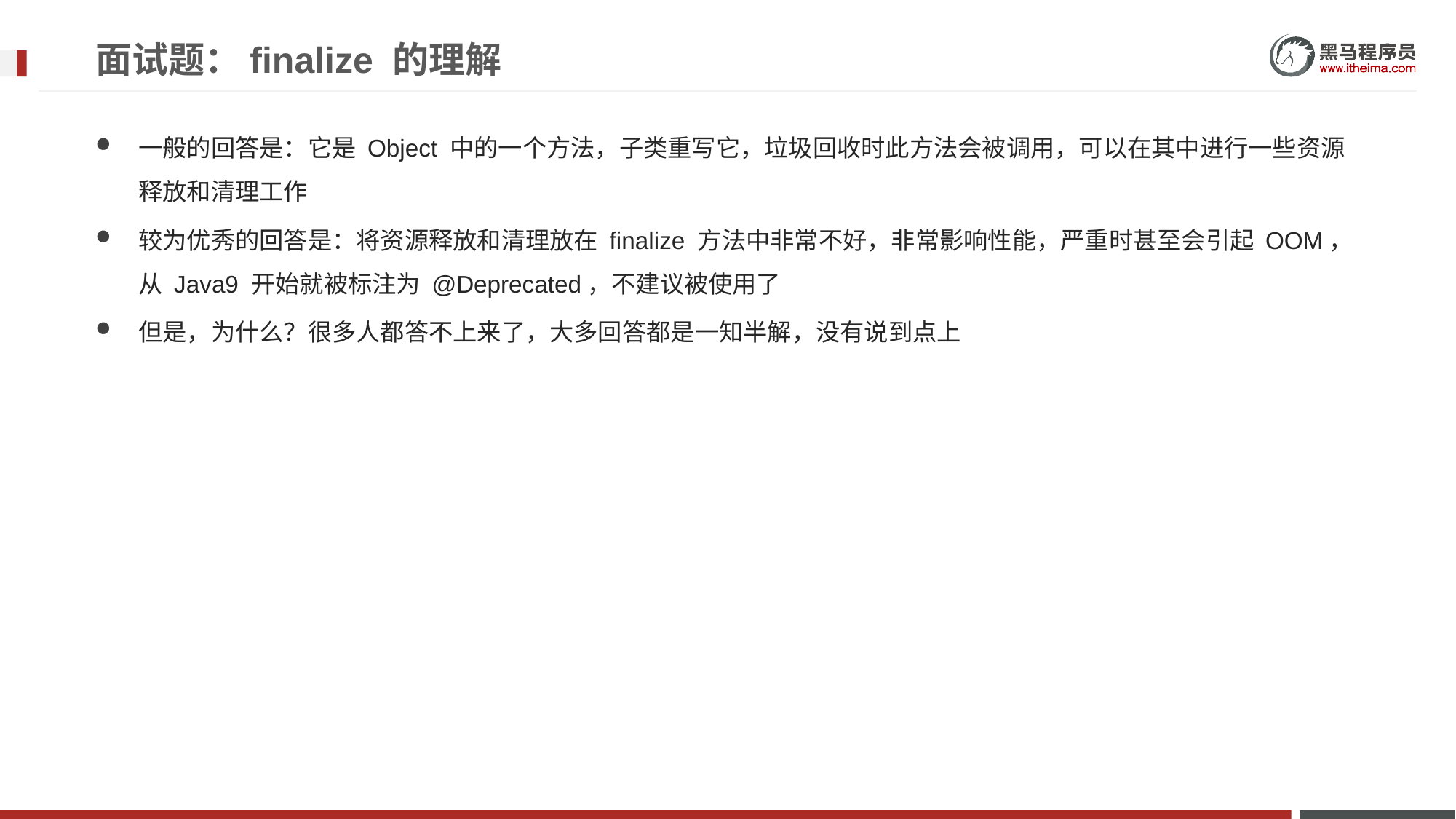

# 面试题：finalize 的理解
一般的回答是：它是 Object 中的一个方法，子类重写它，垃圾回收时此方法会被调用，可以在其中进行一些资源释放和清理工作
较为优秀的回答是：将资源释放和清理放在 finalize 方法中非常不好，非常影响性能，严重时甚至会引起 OOM，从 Java9 开始就被标注为 @Deprecated，不建议被使用了
但是，为什么？很多人都答不上来了，大多回答都是一知半解，没有说到点上